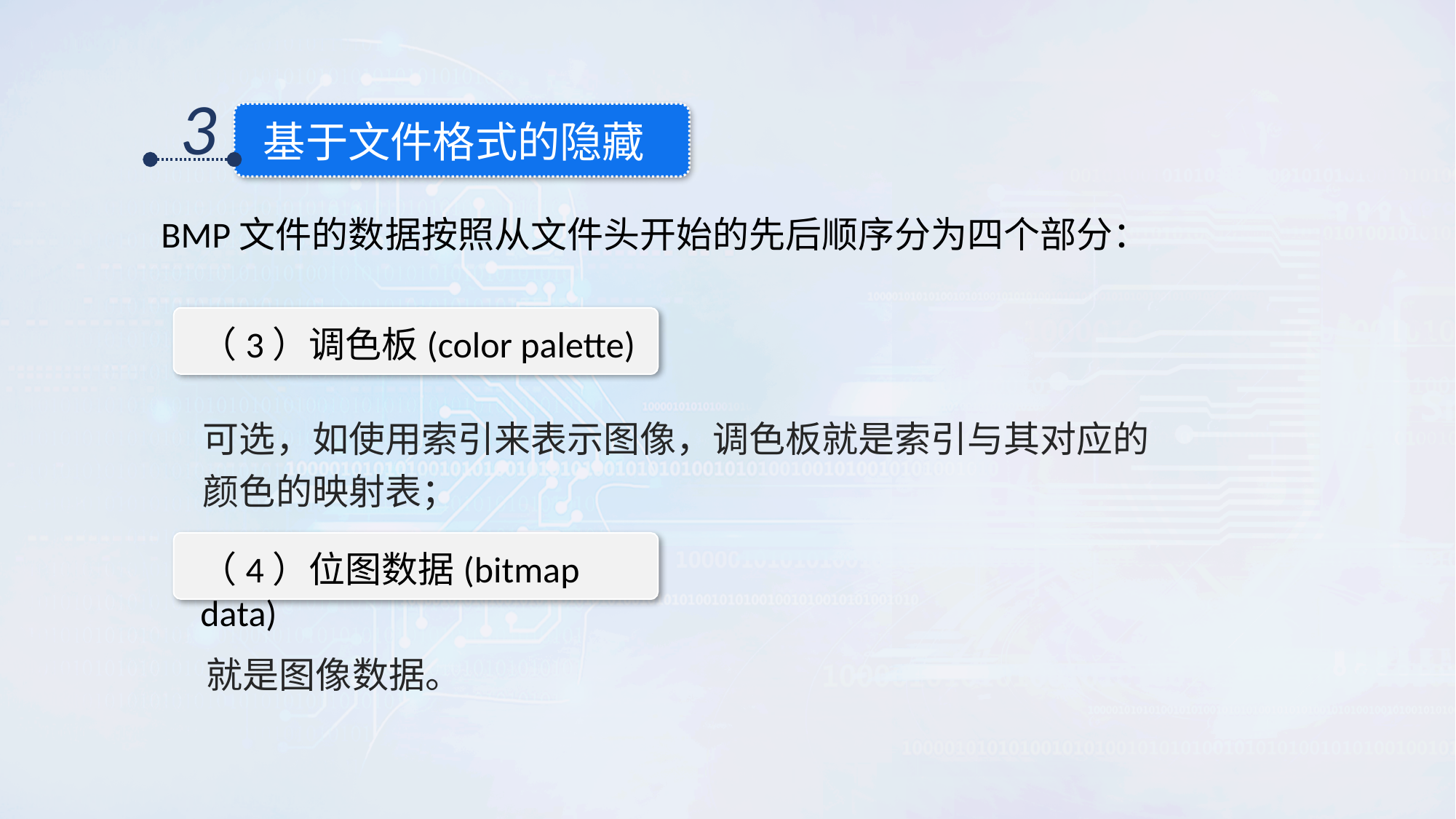

3

基于文件格式的隐藏
BMP文件的数据按照从文件头开始的先后顺序分为四个部分：

（3）调色板(color palette)
可选，如使用索引来表示图像，调色板就是索引与其对应的颜色的映射表；

（4）位图数据(bitmap data)
就是图像数据。